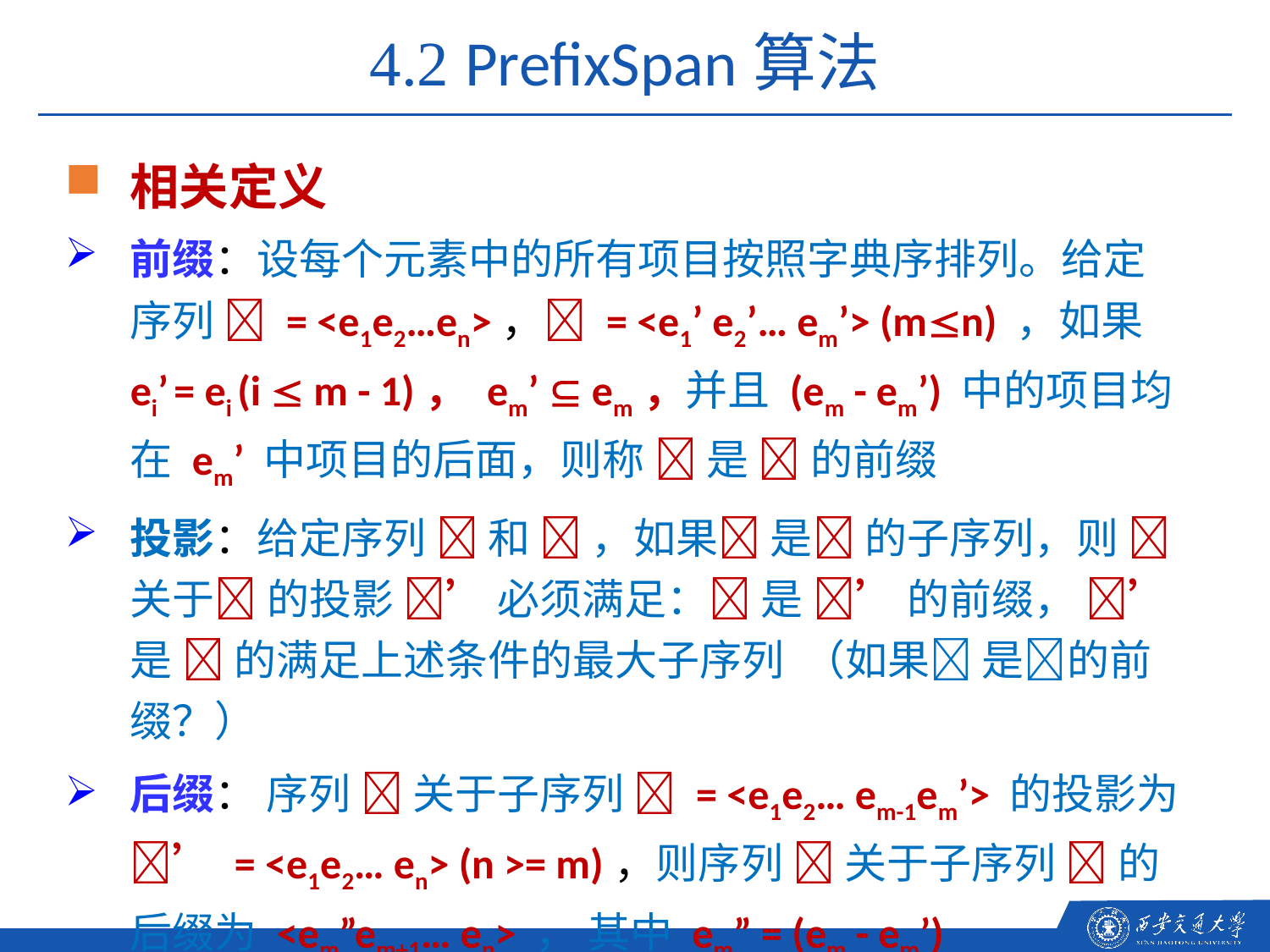

4.2 PrefixSpan算法
相关定义
前缀：设每个元素中的所有项目按照字典序排列。给定序列 α = <e1e2…en>，β = <e1’ e2’… em’> (m≤n) ，如果ei’ = ei (i ≤ m - 1)， em’ ⊆ em，并且 (em - em’) 中的项目均在 em’ 中项目的后面，则称 β 是 α 的前缀
投影：给定序列 α 和 β ，如果β 是α 的子序列，则 α 关于β 的投影 α’ 必须满足：β 是 α’ 的前缀， α’  是 α 的满足上述条件的最大子序列  （如果β 是α的前缀？）
后缀： 序列 α 关于子序列 β = <e1e2… em-1em’> 的投影为α’ = <e1e2… en> (n >= m)，则序列 α 关于子序列 β 的后缀为 <em”em+1… en> ， 其中 em” = (em - em’)